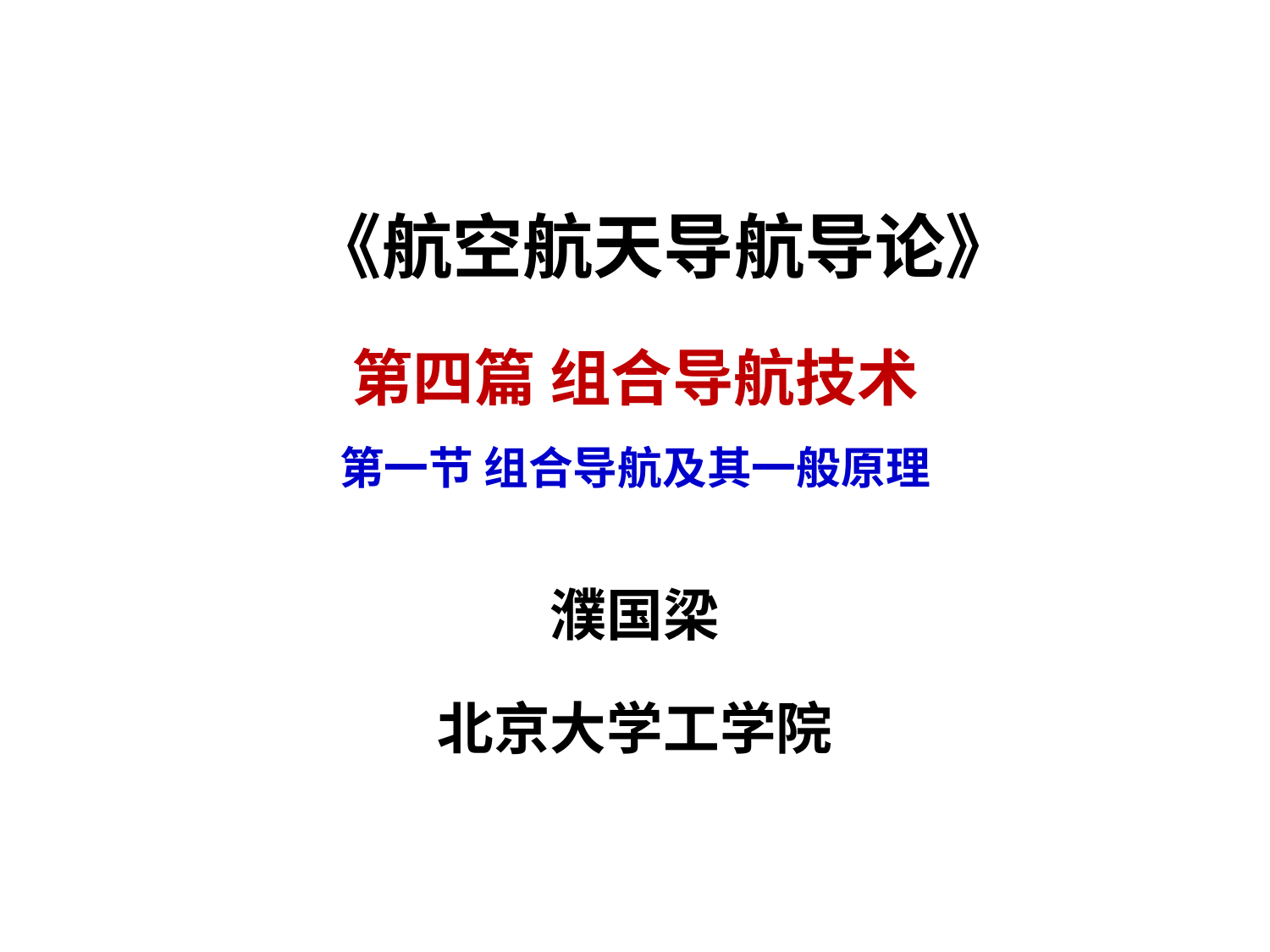

《航空航天导航导论》
# 第四篇 组合导航技术 第一节 组合导航及其一般原理
濮国梁
北京大学工学院